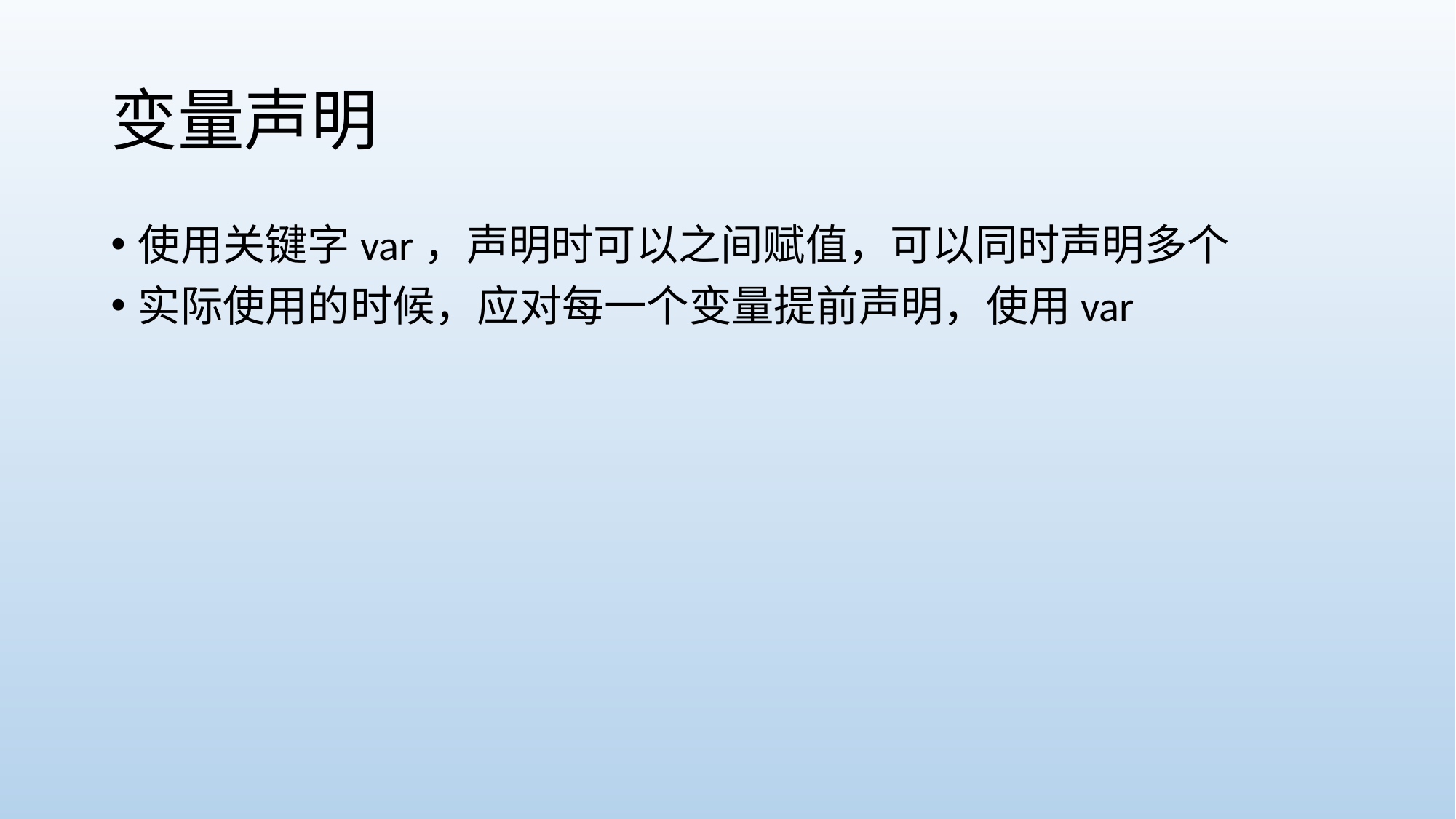

# 变量声明
使用关键字var，声明时可以之间赋值，可以同时声明多个
实际使用的时候，应对每一个变量提前声明，使用var